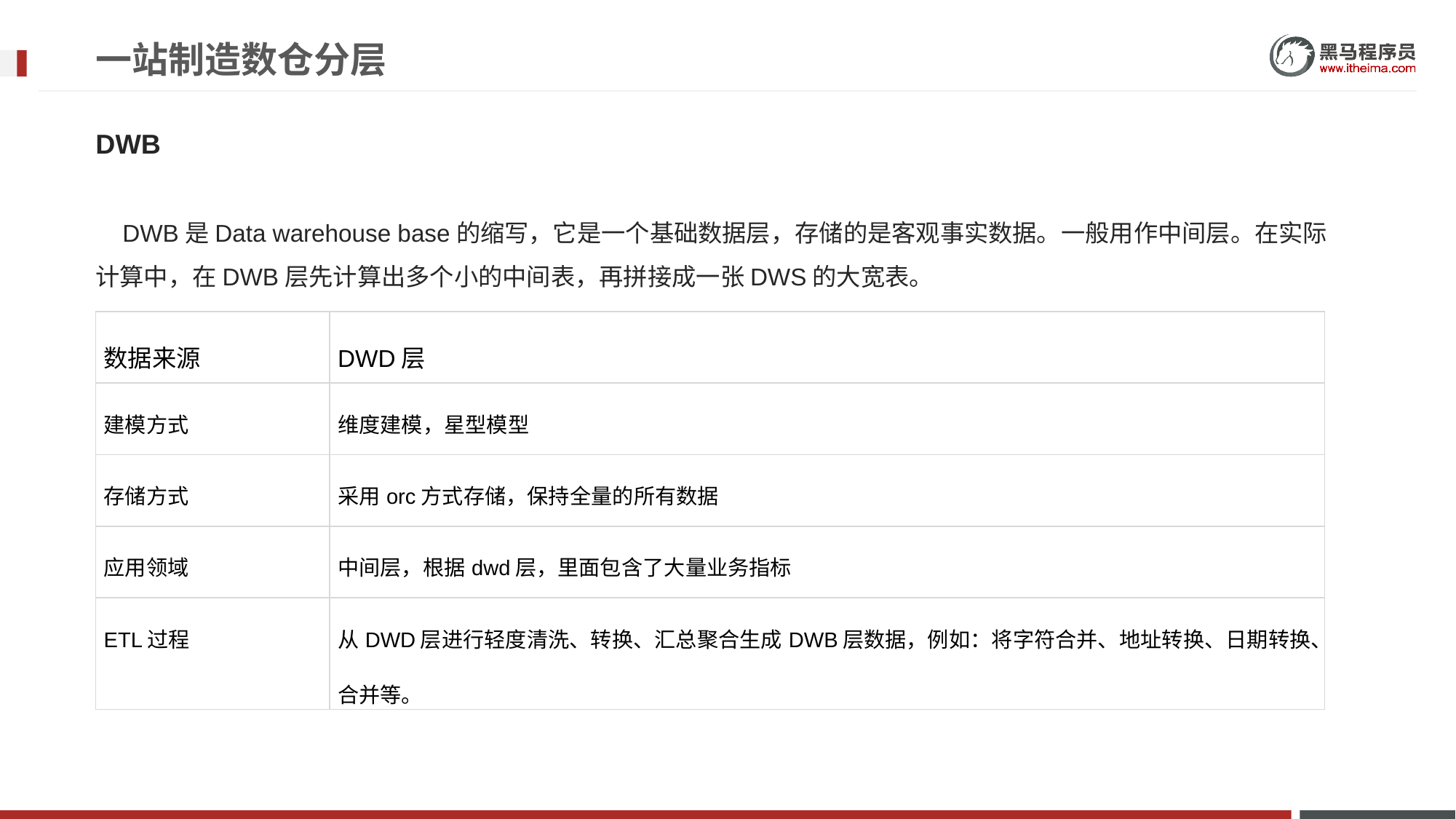

# 一站制造数仓分层
DWB
    DWB是Data warehouse base的缩写，它是一个基础数据层，存储的是客观事实数据。一般用作中间层。在实际计算中，在DWB层先计算出多个小的中间表，再拼接成一张DWS的大宽表。

| 数据来源 | DWD层 |
| --- | --- |
| 建模方式 | 维度建模，星型模型 |
| 存储方式 | 采用orc方式存储，保持全量的所有数据 |
| 应用领域 | 中间层，根据dwd层，里面包含了大量业务指标 |
| ETL过程 | 从DWD层进行轻度清洗、转换、汇总聚合生成DWB层数据，例如：将字符合并、地址转换、日期转换、合并等。 |